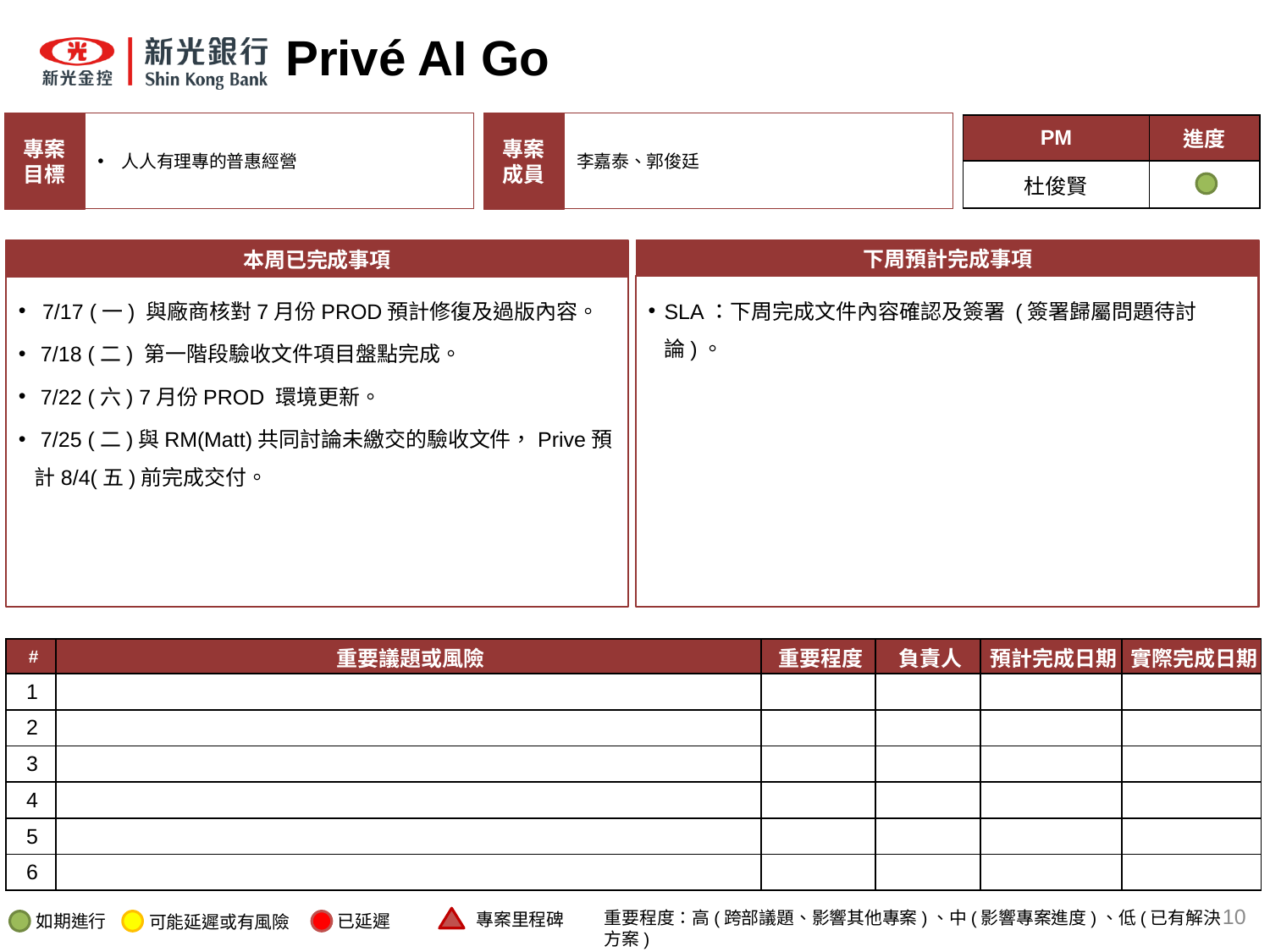

# Privé AI Go
專案
成員
李嘉泰、郭俊廷
專案
目標
人人有理專的普惠經營
| PM | 進度 |
| --- | --- |
| 杜俊賢 |  |

本周已完成事項
7/17 (一) 與廠商核對7月份PROD預計修復及過版內容。
 7/18 (二) 第一階段驗收文件項目盤點完成。
 7/22 (六) 7月份PROD 環境更新。
 7/25 (二)與RM(Matt)共同討論未繳交的驗收文件，Prive預計8/4(五)前完成交付。

下周預計完成事項

SLA：下周完成文件內容確認及簽署 (簽署歸屬問題待討論)。

| # | 重要議題或風險 | 重要程度 | 負責人 | 預計完成日期 | 實際完成日期 |
| --- | --- | --- | --- | --- | --- |
| 1 |  |  |  |  |  |
| 2 |  |  |  |  |  |
| 3 |  |  |  |  |  |
| 4 |  |  |  |  |  |
| 5 |  |  |  |  |  |
| 6 |  |  |  |  |  |
10
重要程度：高(跨部議題、影響其他專案)、中(影響專案進度)、低(已有解決方案)
專案里程碑

如期進行

已延遲

可能延遲或有風險